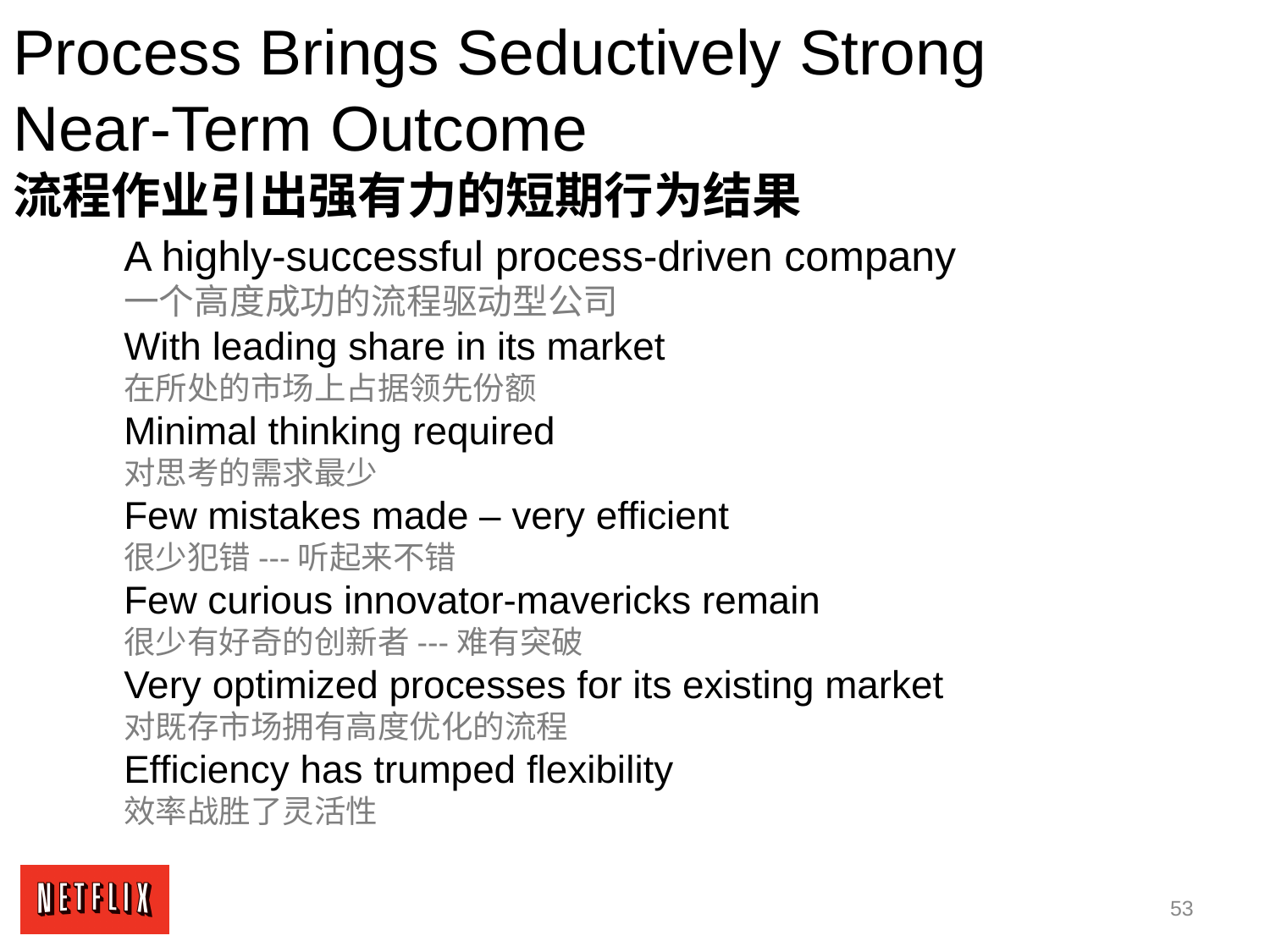

Process Brings Seductively Strong
Near-Term Outcome
流程作业引出强有力的短期行为结果
A highly-successful process-driven company
一个高度成功的流程驱动型公司
With leading share in its market
在所处的市场上占据领先份额
Minimal thinking required
对思考的需求最少
Few mistakes made – very efficient
很少犯错---听起来不错
Few curious innovator-mavericks remain
很少有好奇的创新者---难有突破
Very optimized processes for its existing market
对既存市场拥有高度优化的流程
Efficiency has trumped flexibility
效率战胜了灵活性

53